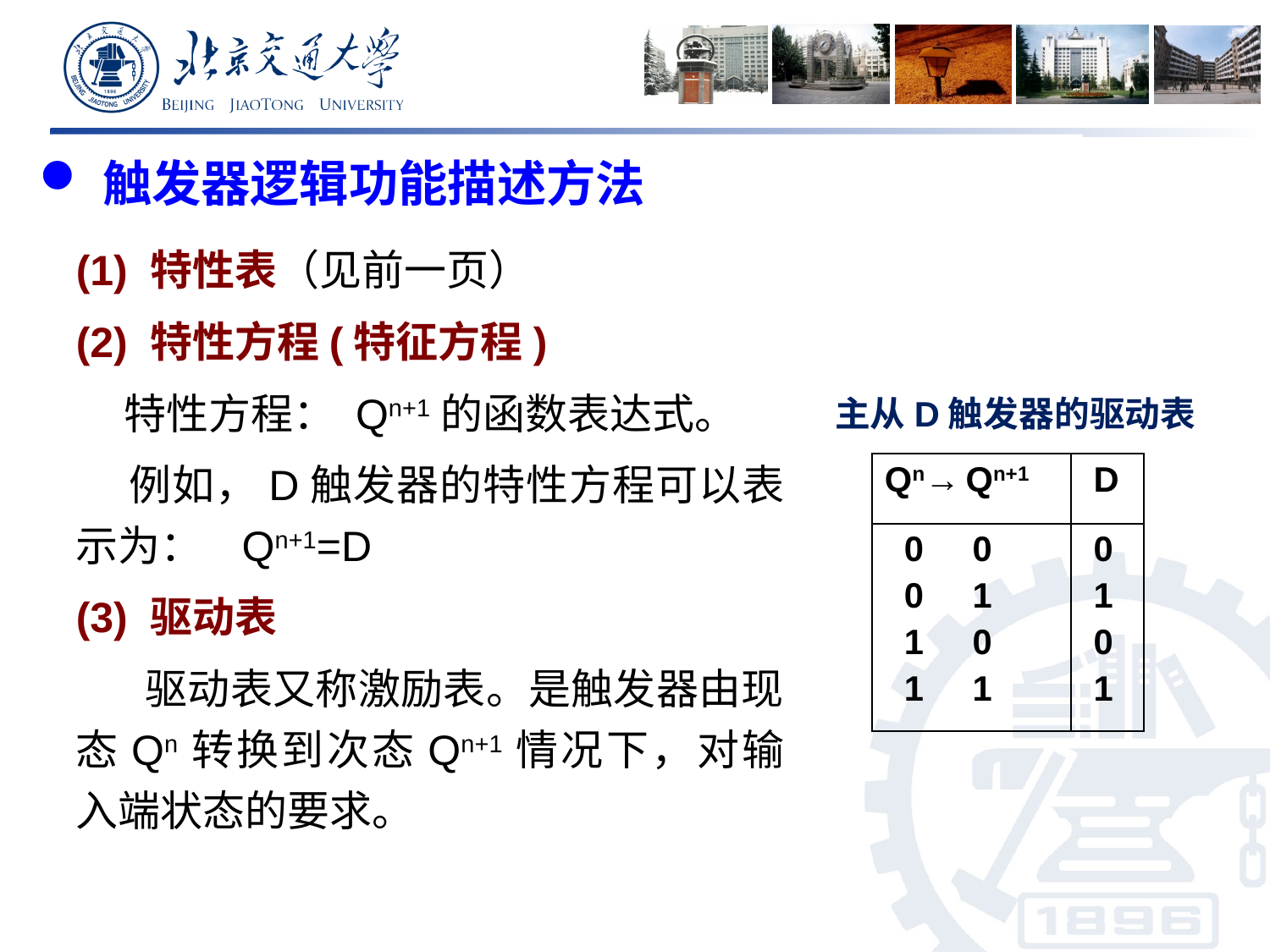

触发器逻辑功能描述方法
(1) 特性表（见前一页）
(2) 特性方程(特征方程)
    特性方程： Qn+1的函数表达式。
    例如，D触发器的特性方程可以表示为：   Qn+1=D
(3) 驱动表
      驱动表又称激励表。是触发器由现态Qn转换到次态Qn+1情况下，对输入端状态的要求。

主从D触发器的驱动表
| Qn→ Qn+1 | D |
| --- | --- |
| 0 0 0 1 1 0 1 1 | 0 1 0 1 |